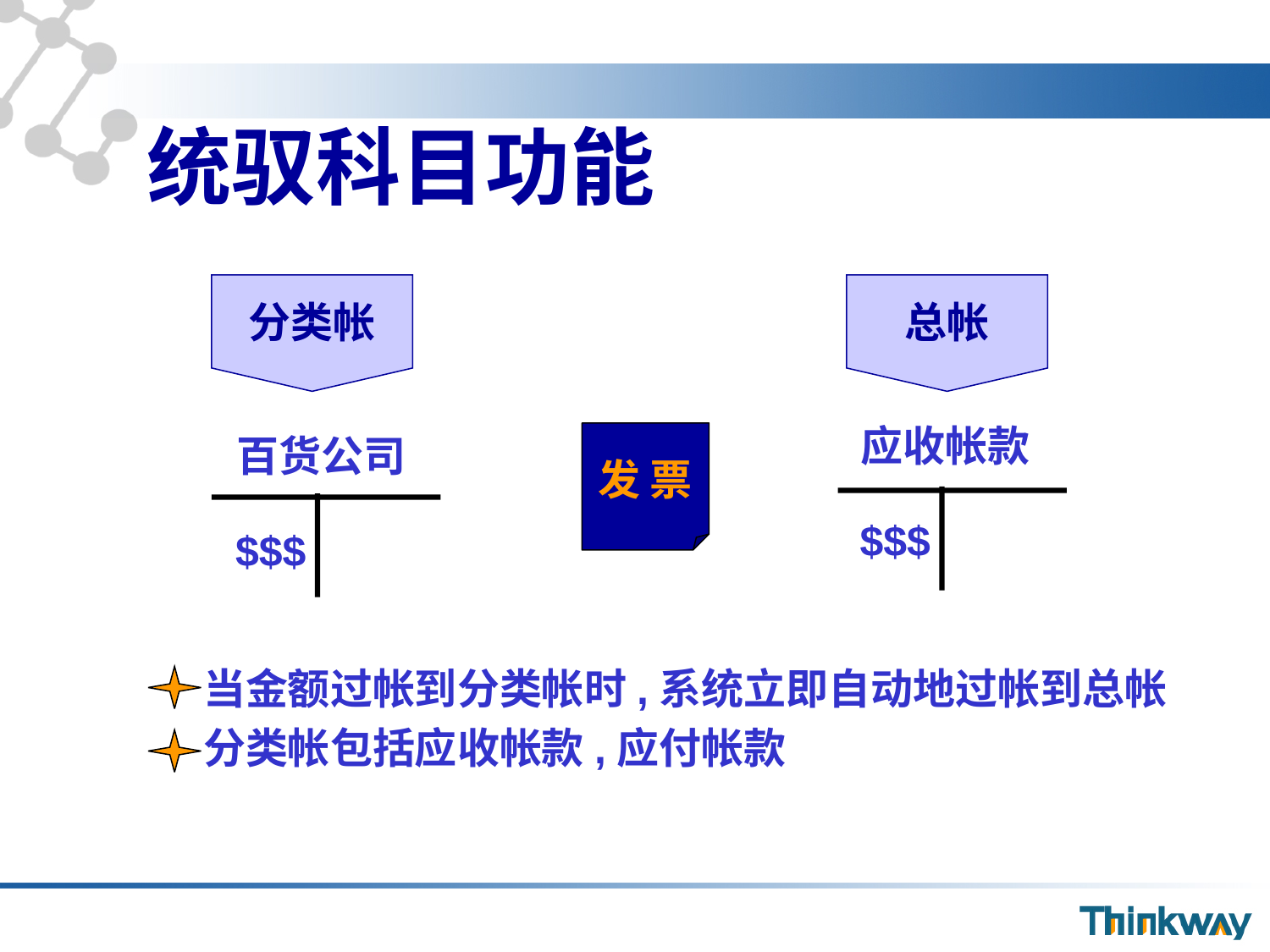

统驭科目功能
分类帐
总帐
应收帐款
百货公司
发 票

$$$
$$$
当金额过帐到分类帐时,系统立即自动地过帐到总帐
分类帐包括应收帐款,应付帐款